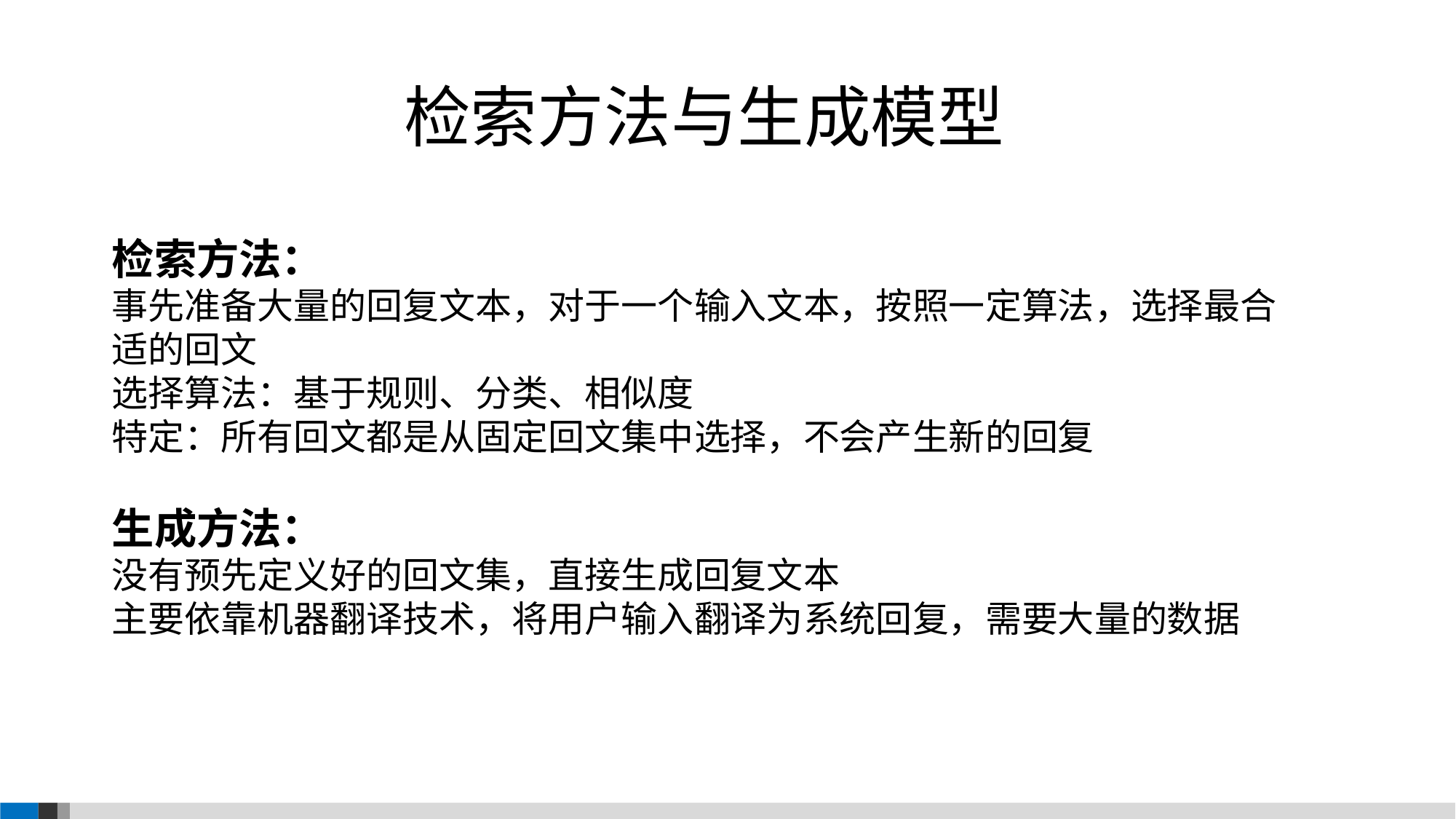

检索方法与生成模型
检索方法：
事先准备大量的回复文本，对于一个输入文本，按照一定算法，选择最合适的回文
选择算法：基于规则、分类、相似度
特定：所有回文都是从固定回文集中选择，不会产生新的回复

生成方法：
没有预先定义好的回文集，直接生成回复文本
主要依靠机器翻译技术，将用户输入翻译为系统回复，需要大量的数据